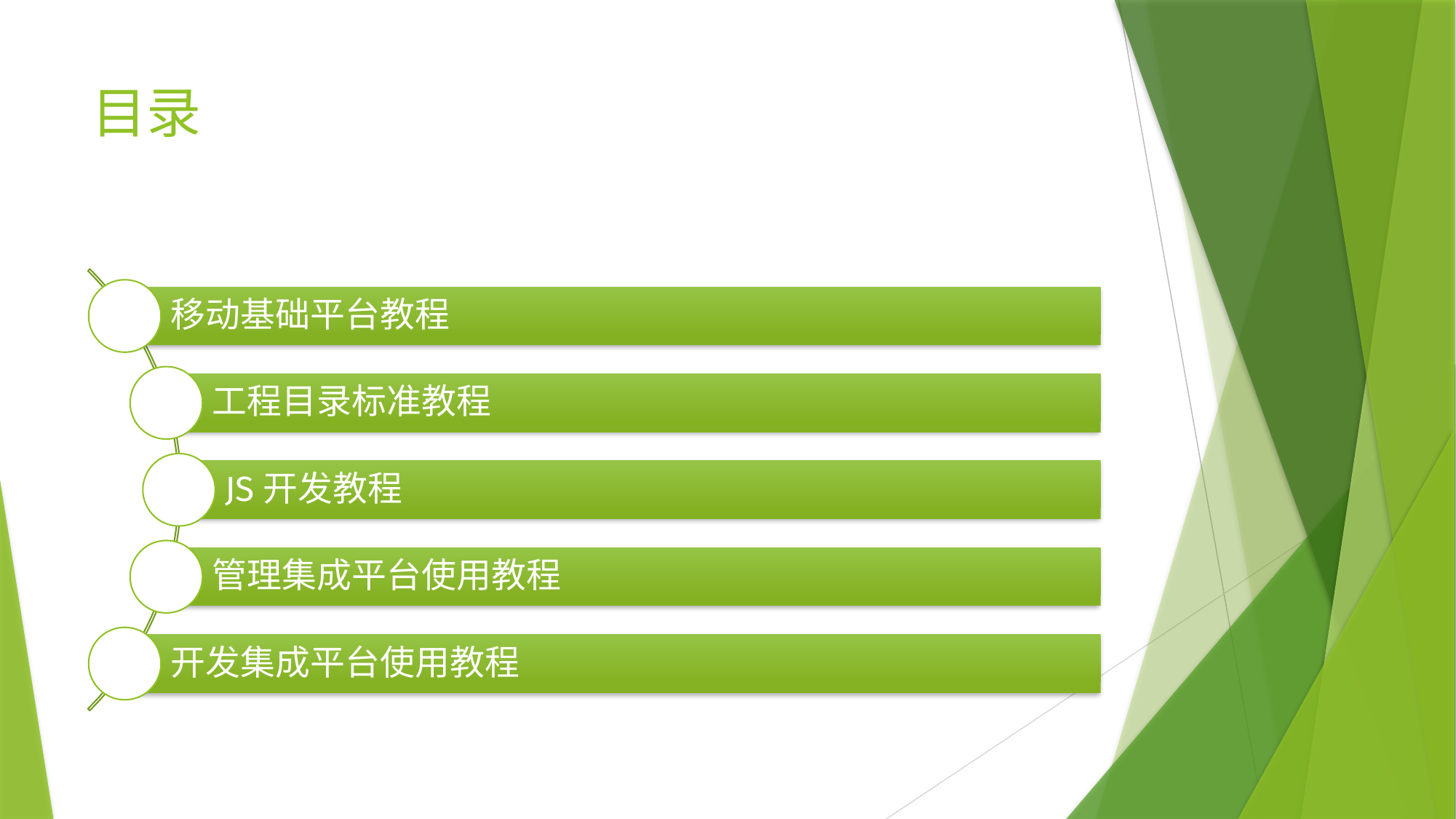

# 目录
移动基础平台教程
工程目录标准教程
JS开发教程
管理集成平台使用教程
开发集成平台使用教程